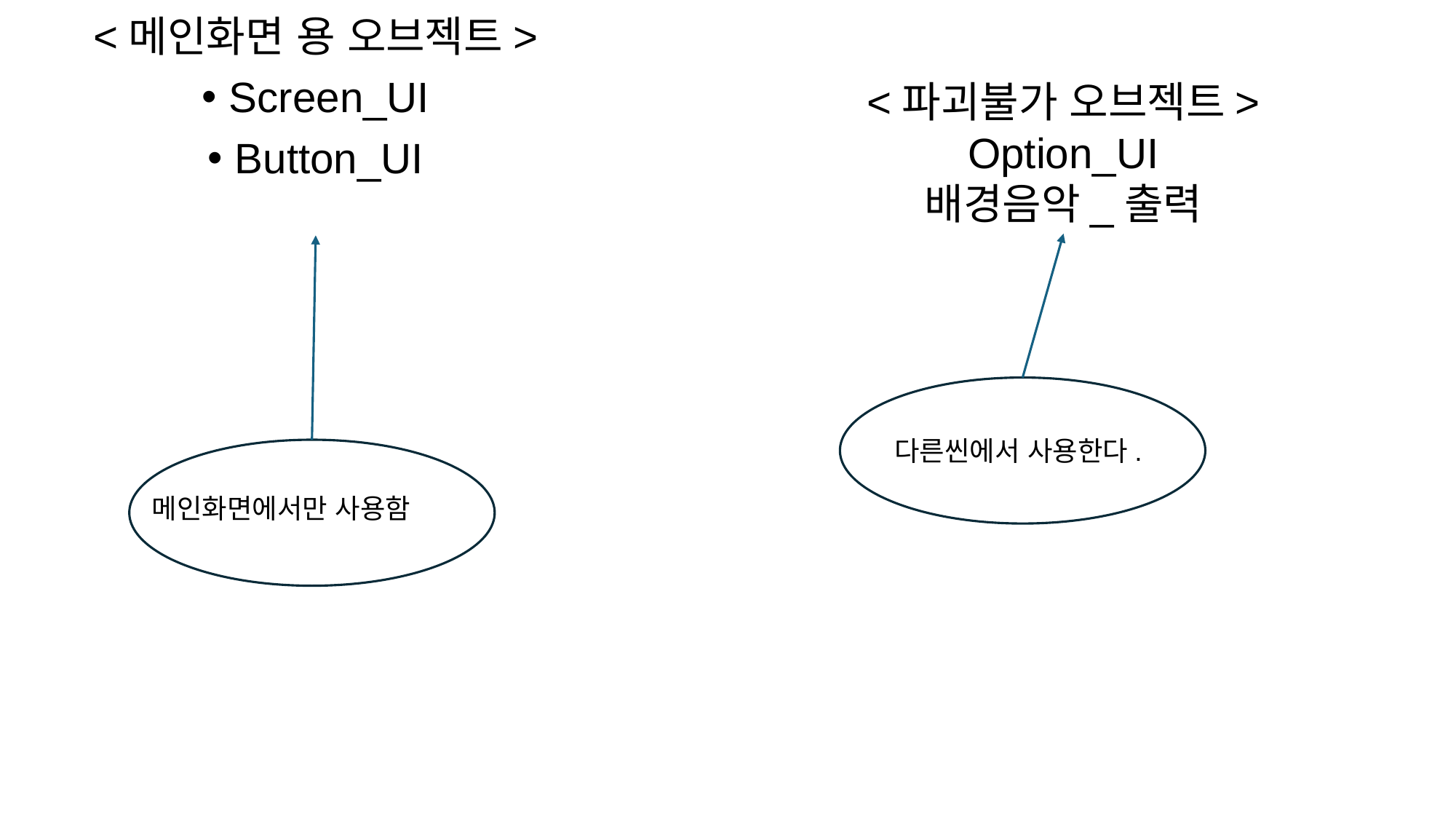

<메인화면 용 오브젝트>
Screen_UI
Button_UI

<파괴불가 오브젝트>
Option_UI
배경음악_출력

다른씬에서 사용한다.

메인화면에서만 사용함